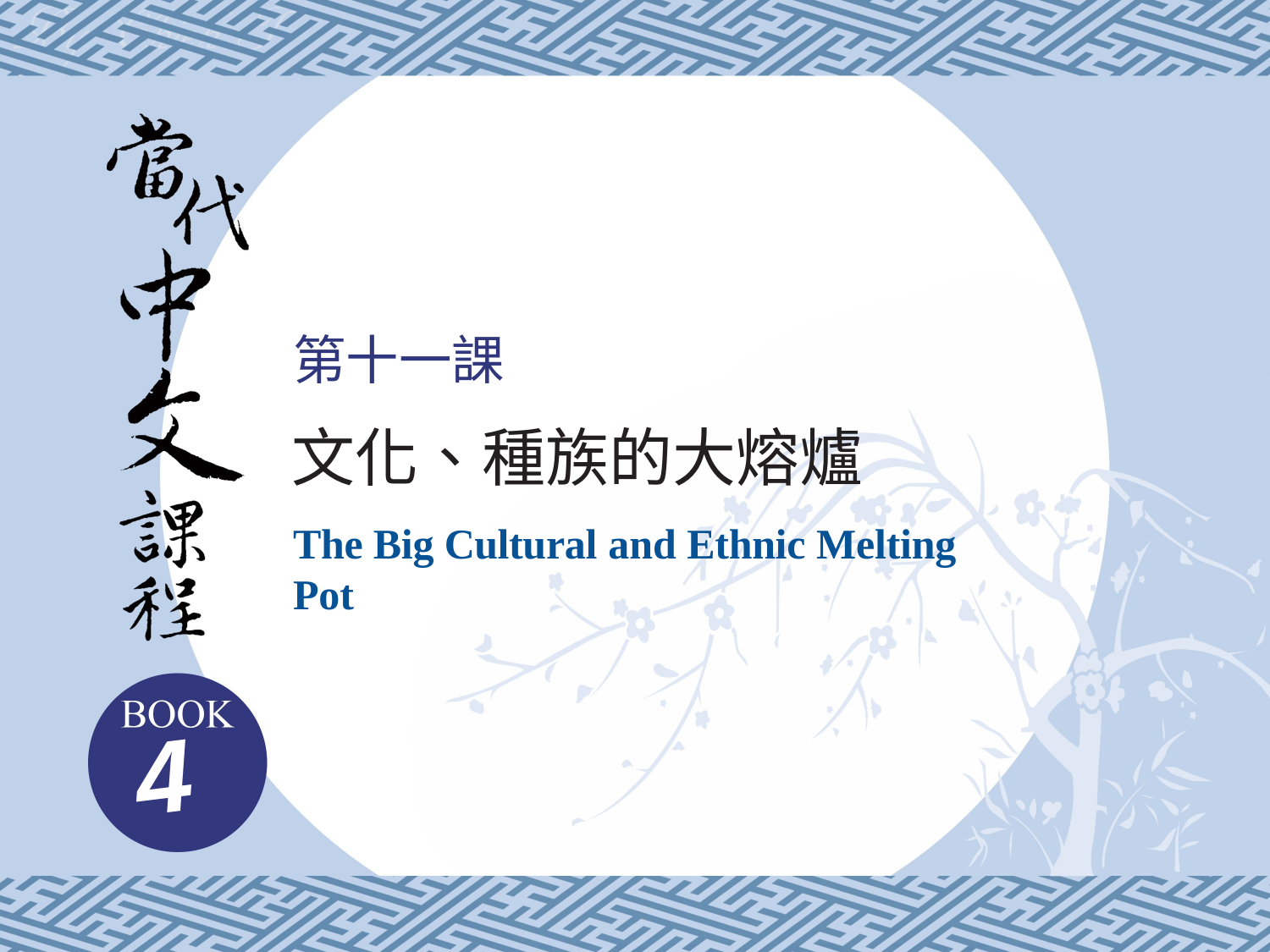

# 第十一課
文化、種族的大熔爐
The Big Cultural and Ethnic Melting Pot
4